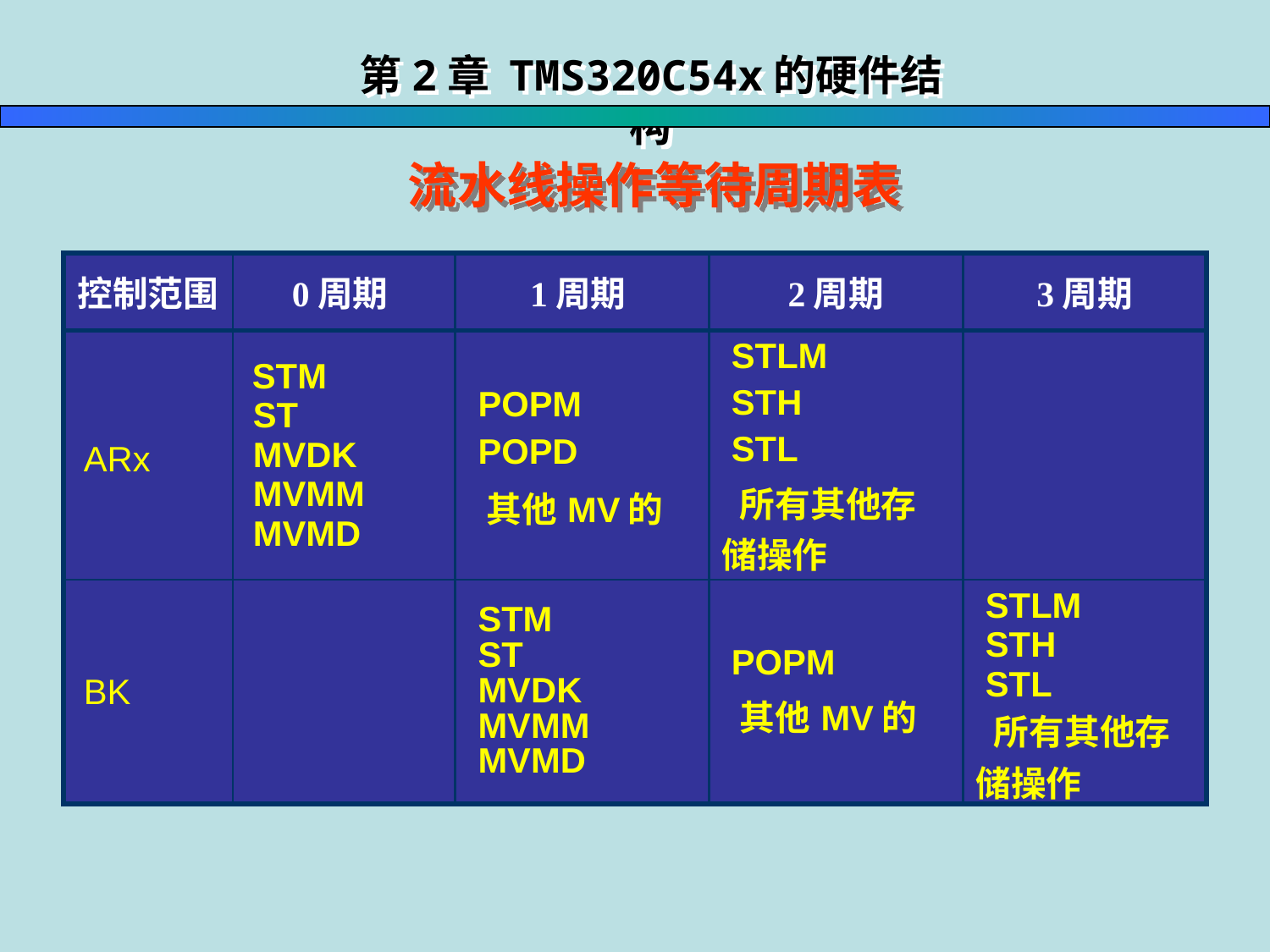

第2章 TMS320C54x的硬件结构

流水线操作等待周期表
| 控制范围 | 0周期 | 1周期 | 2周期 | 3周期 |
| --- | --- | --- | --- | --- |
| ARx | STM ST MVDK MVMM MVMD | POPM POPD 其他MV的 | STLM STH STL 所有其他存储操作 |  |
| BK |  | STM ST MVDK MVMM MVMD | POPM 其他MV的 | STLM STH STL 所有其他存储操作 |
171